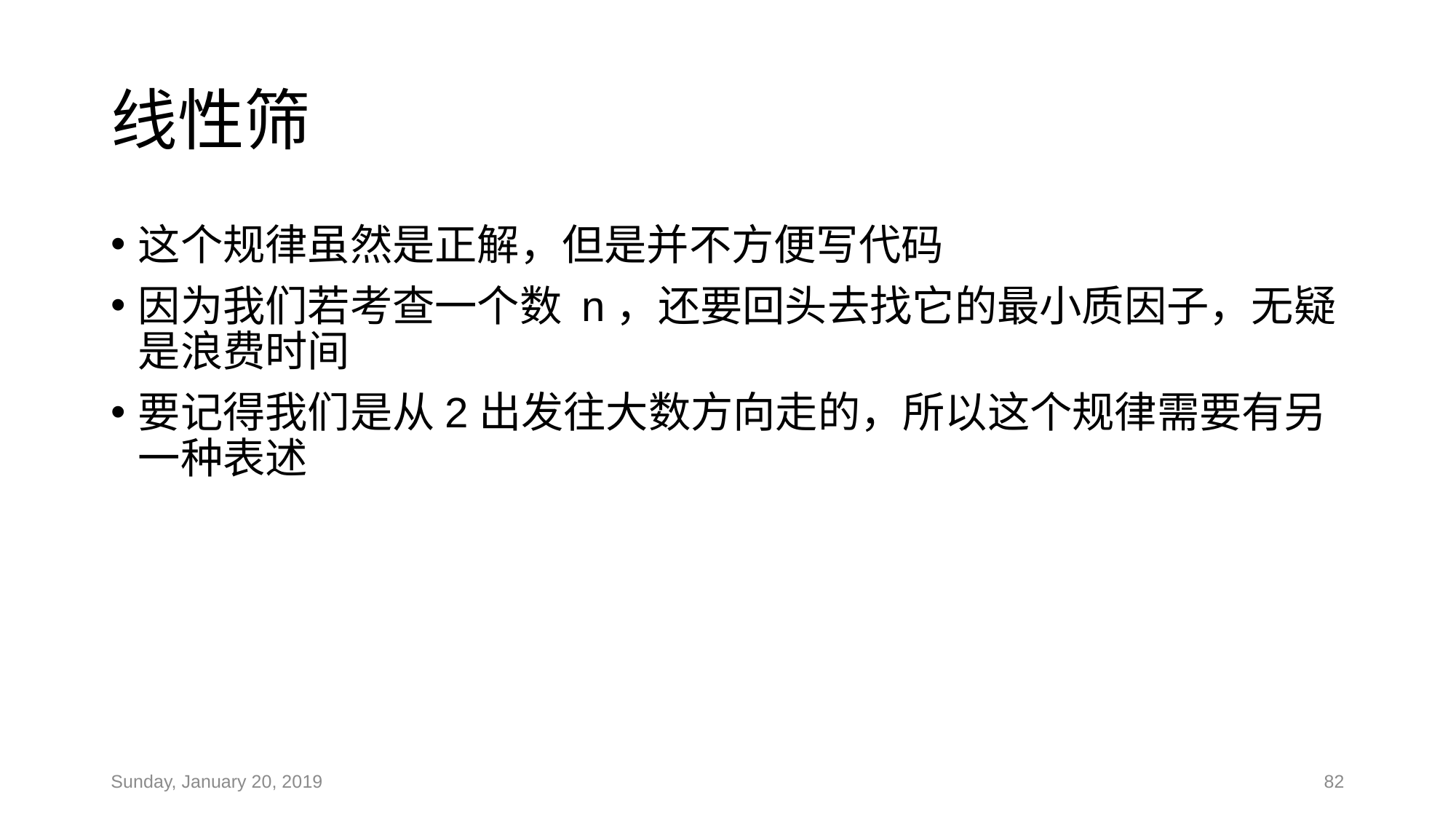

# 线性筛
这个规律虽然是正解，但是并不方便写代码
因为我们若考查一个数 n，还要回头去找它的最小质因子，无疑是浪费时间
要记得我们是从2出发往大数方向走的，所以这个规律需要有另一种表述
Sunday, January 20, 2019
82